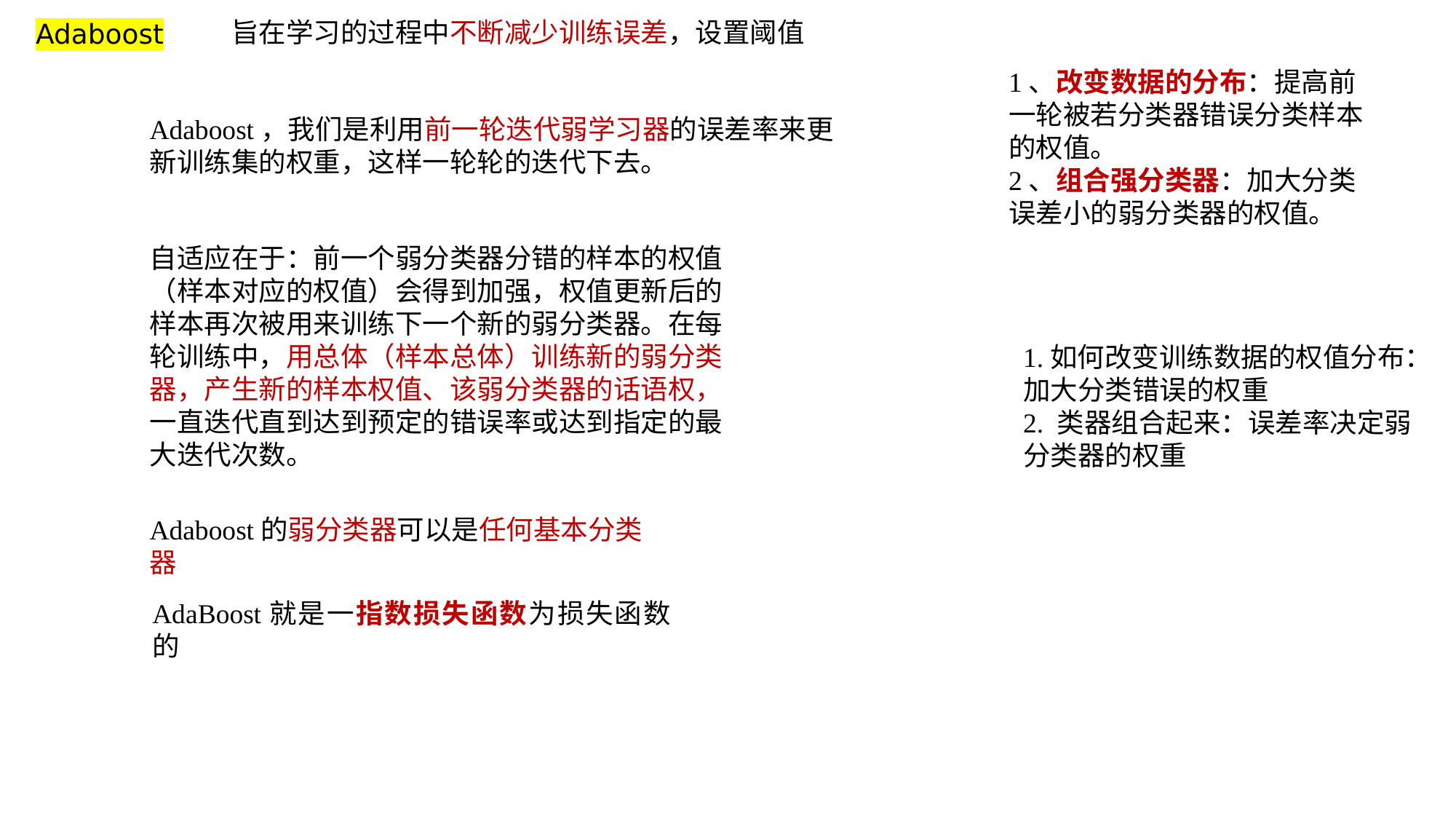

旨在学习的过程中不断减少训练误差，设置阈值
Adaboost
1、改变数据的分布：提高前一轮被若分类器错误分类样本的权值。
2、组合强分类器：加大分类误差小的弱分类器的权值。
Adaboost，我们是利用前一轮迭代弱学习器的误差率来更新训练集的权重，这样一轮轮的迭代下去。
自适应在于：前一个弱分类器分错的样本的权值（样本对应的权值）会得到加强，权值更新后的样本再次被用来训练下一个新的弱分类器。在每轮训练中，用总体（样本总体）训练新的弱分类器，产生新的样本权值、该弱分类器的话语权，一直迭代直到达到预定的错误率或达到指定的最大迭代次数。
1.如何改变训练数据的权值分布：加大分类错误的权重
2. 类器组合起来：误差率决定弱分类器的权重
Adaboost的弱分类器可以是任何基本分类器
AdaBoost就是一指数损失函数为损失函数的